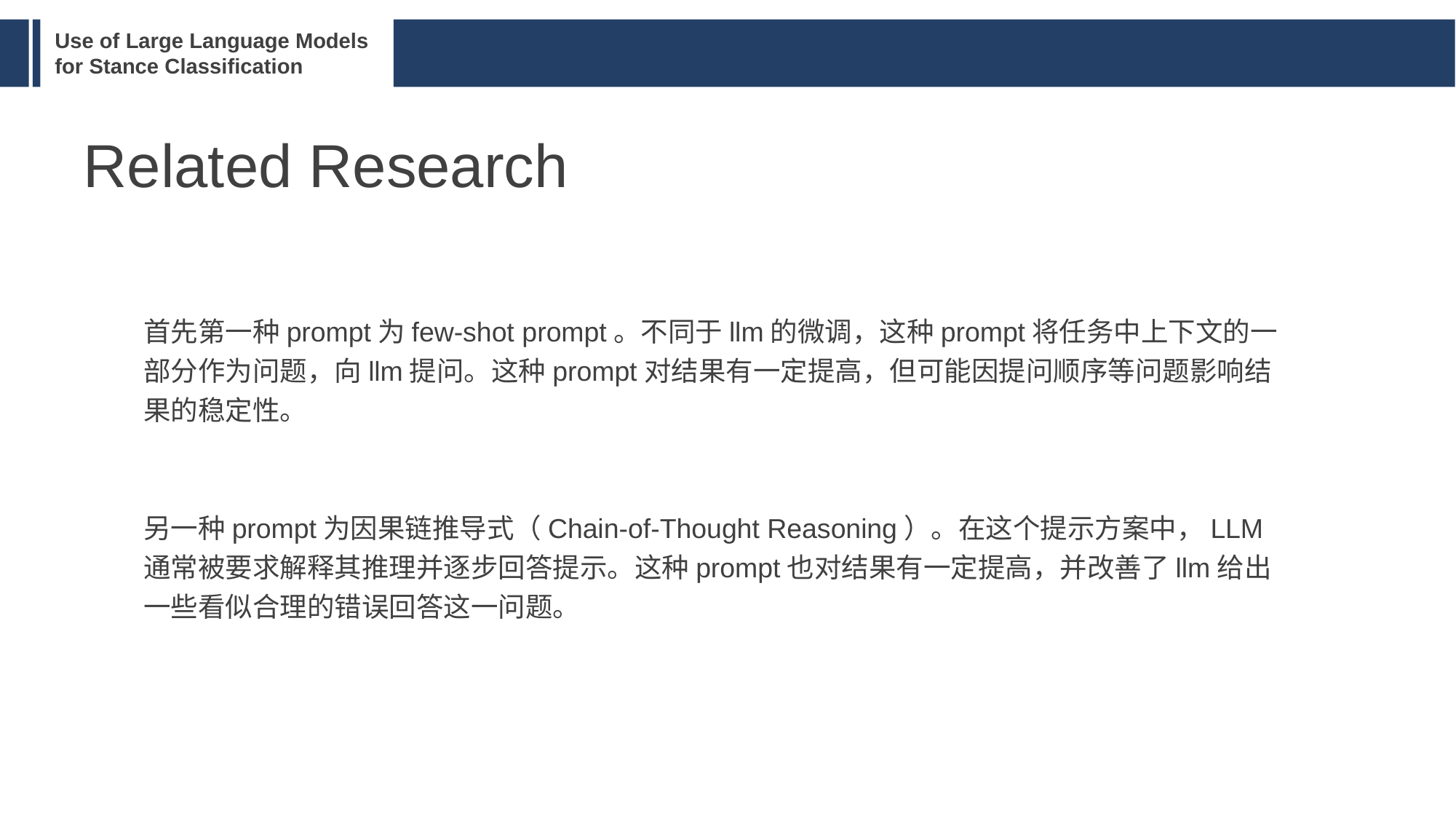

Related Research
首先第一种prompt为few-shot prompt。不同于llm的微调，这种prompt将任务中上下文的一部分作为问题，向llm提问。这种prompt对结果有一定提高，但可能因提问顺序等问题影响结果的稳定性。

另一种prompt为因果链推导式（Chain-of-Thought Reasoning）。在这个提示方案中，LLM通常被要求解释其推理并逐步回答提示。这种prompt也对结果有一定提高，并改善了llm给出一些看似合理的错误回答这一问题。